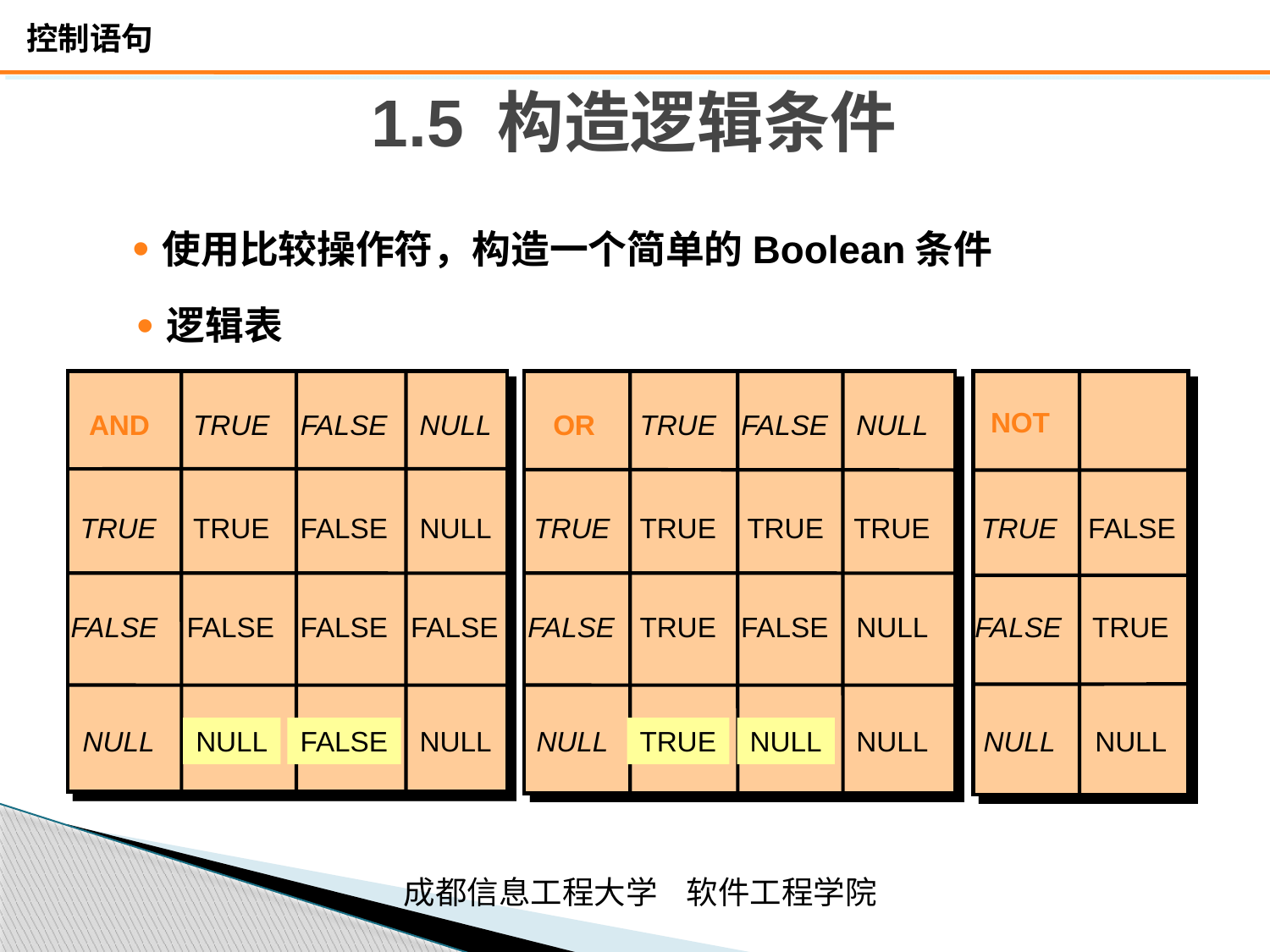

# 1.5 构造逻辑条件
使用比较操作符，构造一个简单的Boolean条件
逻辑表

NOT
AND
TRUE
FALSE
NULL
OR
TRUE
FALSE
NULL

TRUE
TRUE
FALSE
NULL
TRUE
TRUE
TRUE
TRUE
TRUE
FALSE

FALSE
FALSE
FALSE
FALSE
FALSE
TRUE
FALSE
NULL
FALSE
TRUE

NULL
NULL
FALSE
NULL
NULL
TRUE
NULL
NULL
NULL
NULL